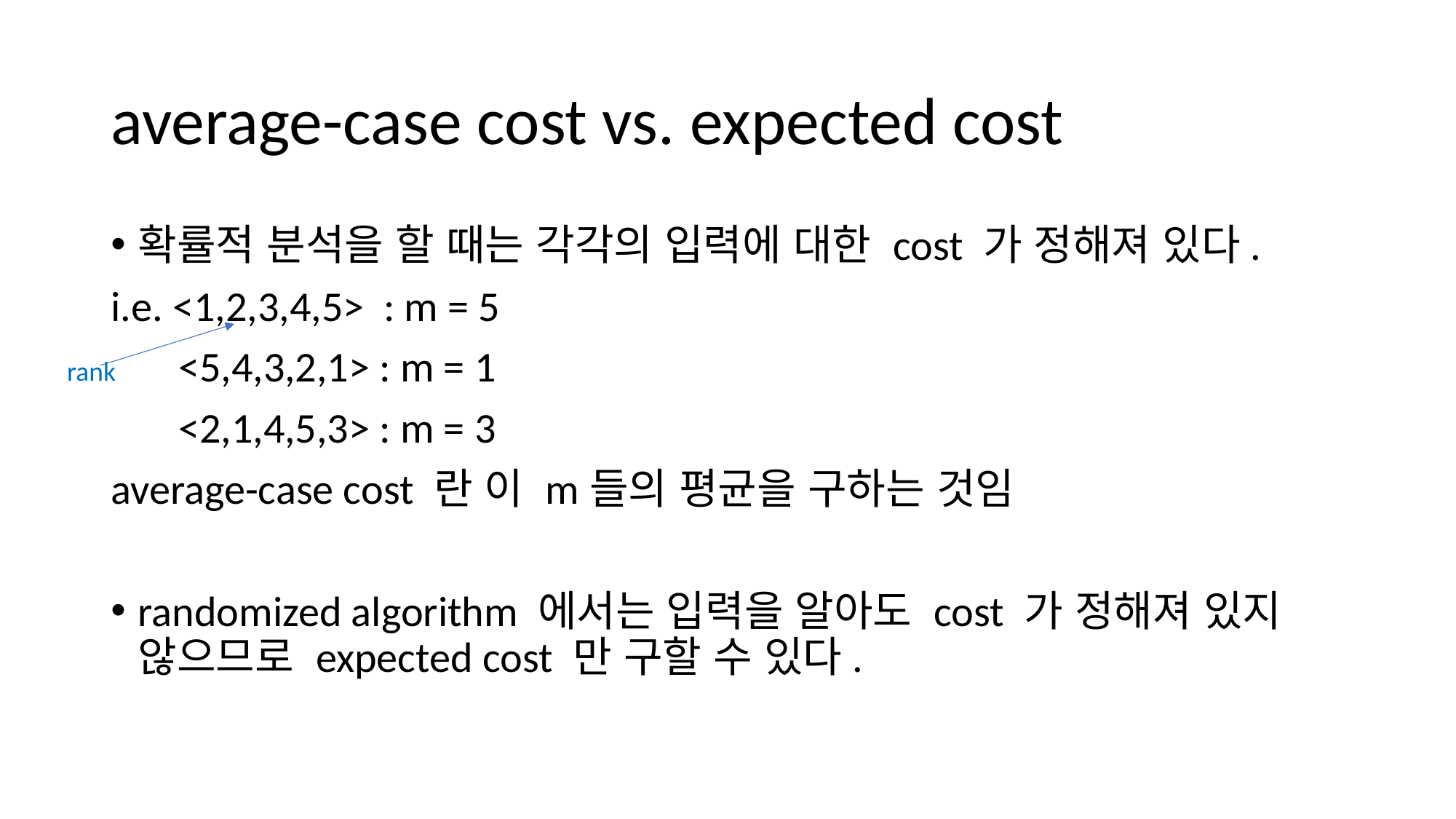

# average-case cost vs. expected cost
확률적 분석을 할 때는 각각의 입력에 대한 cost 가 정해져 있다.
i.e. <1,2,3,4,5>  : m = 5
       <5,4,3,2,1> : m = 1
       <2,1,4,5,3> : m = 3
average-case cost 란 이 m들의 평균을 구하는 것임

randomized algorithm 에서는 입력을 알아도 cost 가 정해져 있지 않으므로 expected cost 만 구할 수 있다.

rank